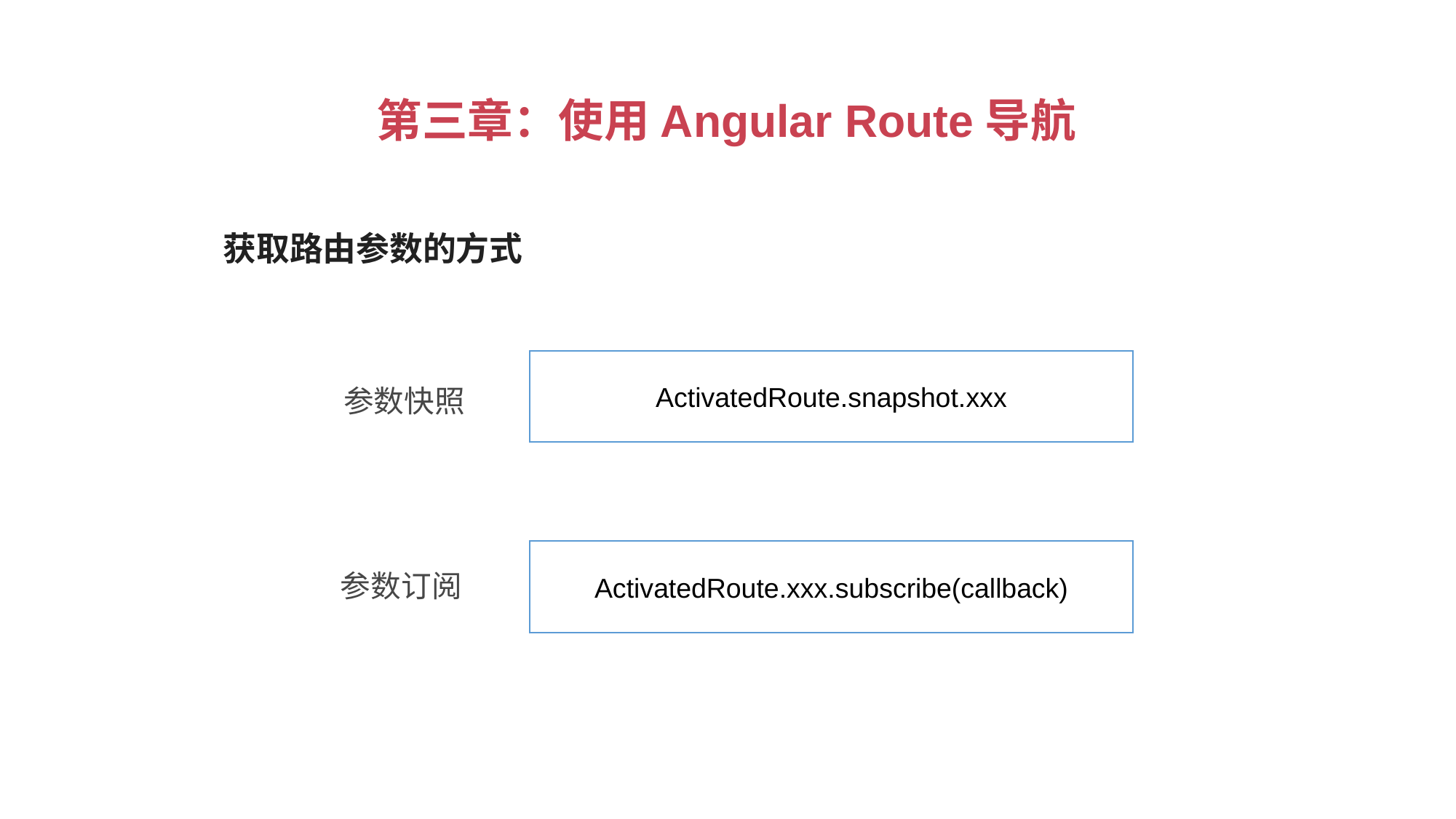

第三章：使用Angular Route导航
 获取路由参数的方式
ActivatedRoute.snapshot.xxx
参数快照
ActivatedRoute.xxx.subscribe(callback)
参数订阅